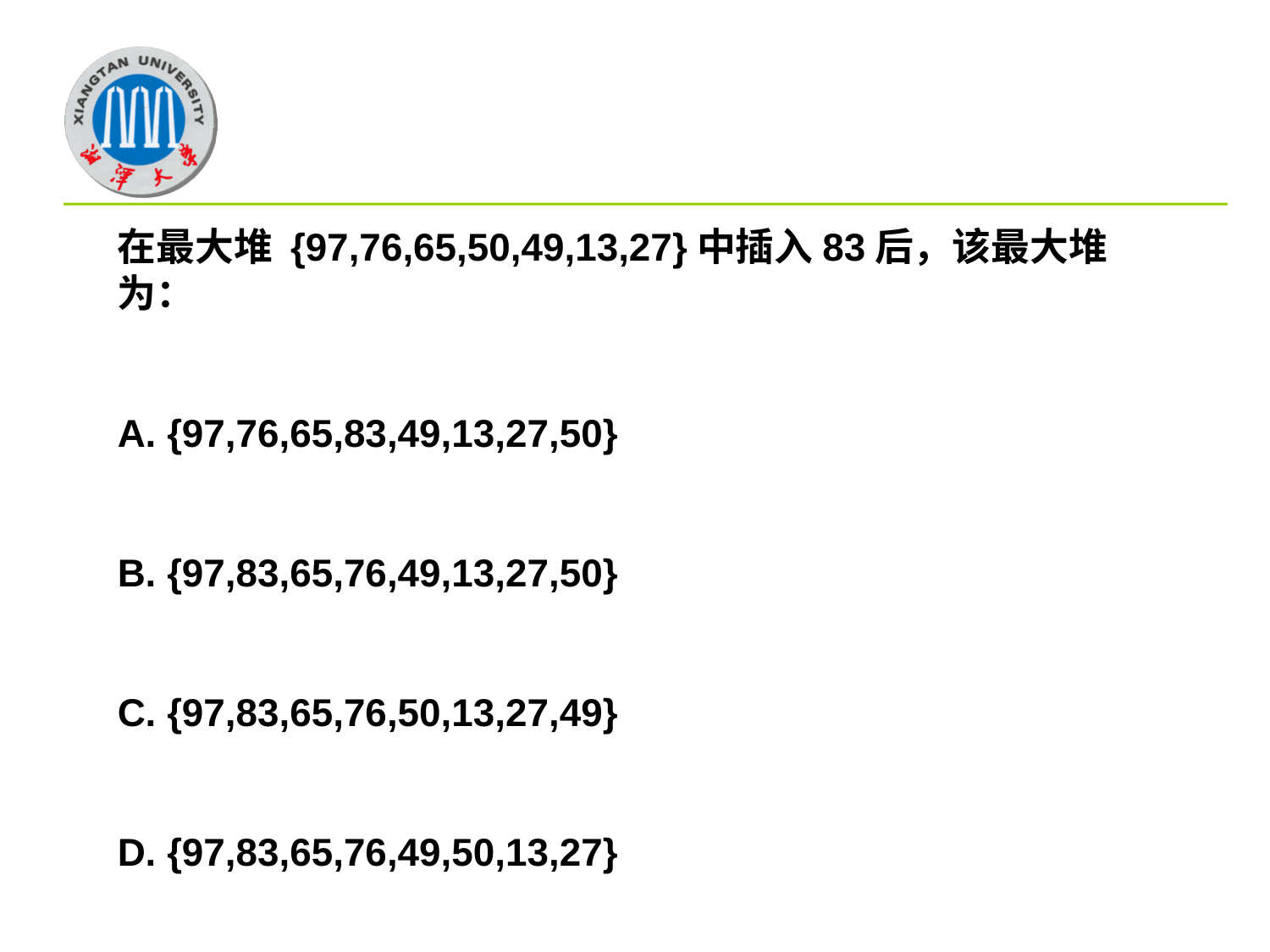

在最大堆 {97,76,65,50,49,13,27}中插入83后，该最大堆为：

A. {97,76,65,83,49,13,27,50}

B. {97,83,65,76,49,13,27,50}

C. {97,83,65,76,50,13,27,49}

D. {97,83,65,76,49,50,13,27}